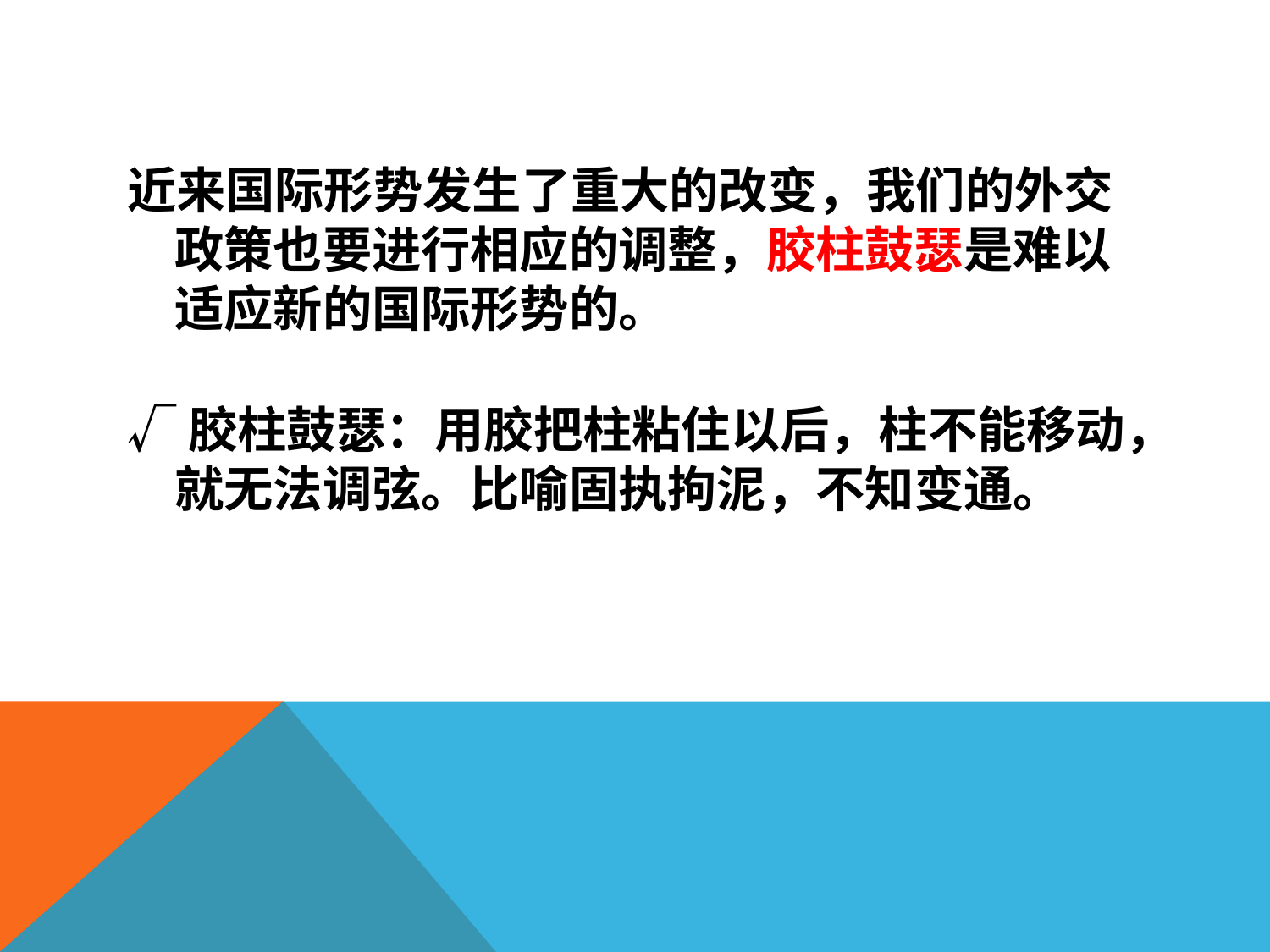

#
近来国际形势发生了重大的改变，我们的外交政策也要进行相应的调整，胶柱鼓瑟是难以适应新的国际形势的。

√胶柱鼓瑟：用胶把柱粘住以后，柱不能移动，就无法调弦。比喻固执拘泥，不知变通。